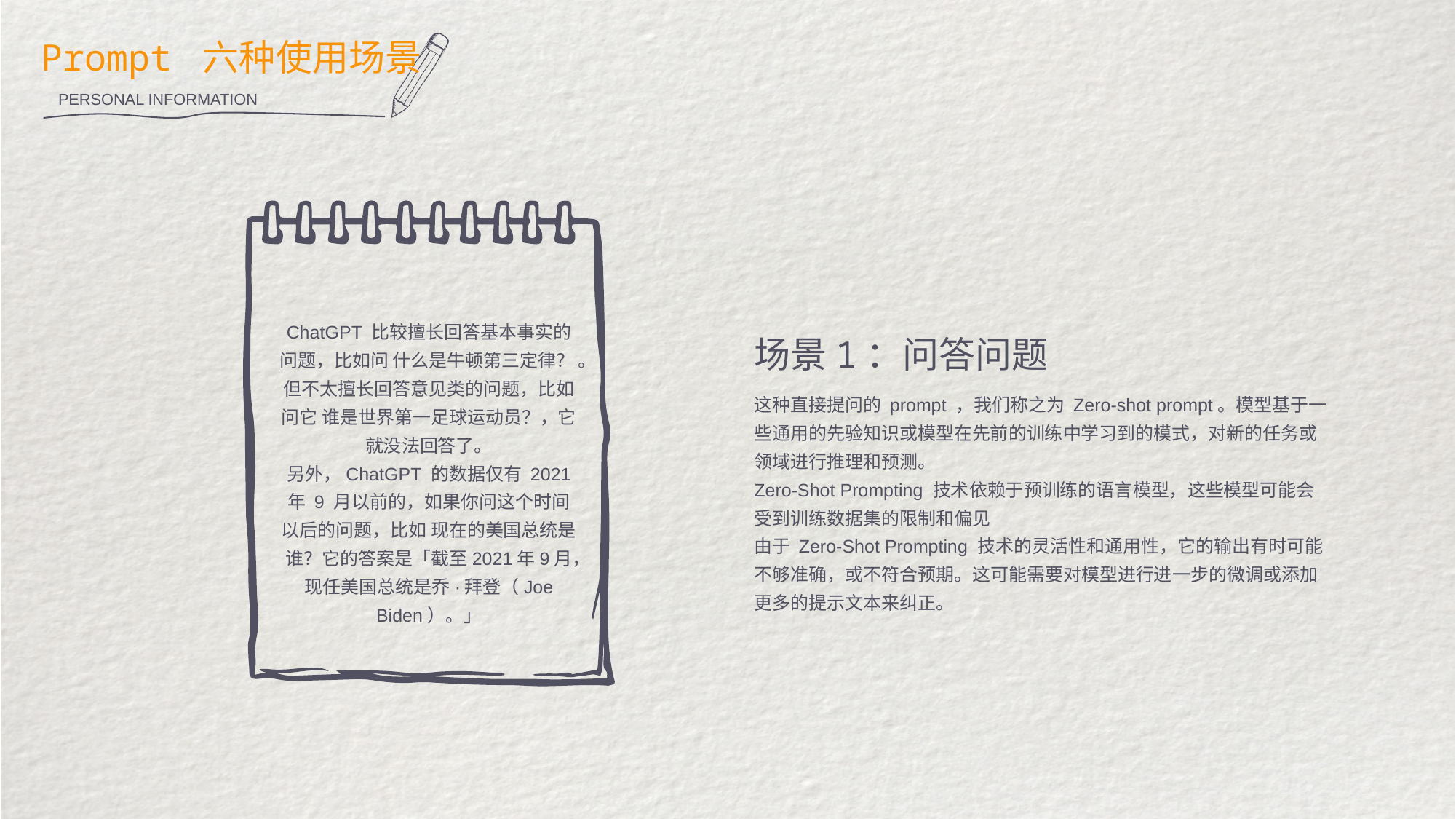

Prompt 六种使用场景

PERSONAL INFORMATION

ChatGPT 比较擅长回答基本事实的问题，比如问 什么是牛顿第三定律？ 。但不太擅长回答意见类的问题，比如问它 谁是世界第一足球运动员？，它就没法回答了。
另外，ChatGPT 的数据仅有 2021 年 9 月以前的，如果你问这个时间以后的问题，比如 现在的美国总统是谁？它的答案是「截至2021年9月，现任美国总统是乔·拜登（Joe Biden）。」
场景1：问答问题
这种直接提问的 prompt ，我们称之为 Zero-shot prompt。模型基于一些通用的先验知识或模型在先前的训练中学习到的模式，对新的任务或领域进行推理和预测。
Zero-Shot Prompting 技术依赖于预训练的语言模型，这些模型可能会受到训练数据集的限制和偏见
由于 Zero-Shot Prompting 技术的灵活性和通用性，它的输出有时可能不够准确，或不符合预期。这可能需要对模型进行进一步的微调或添加更多的提示文本来纠正。